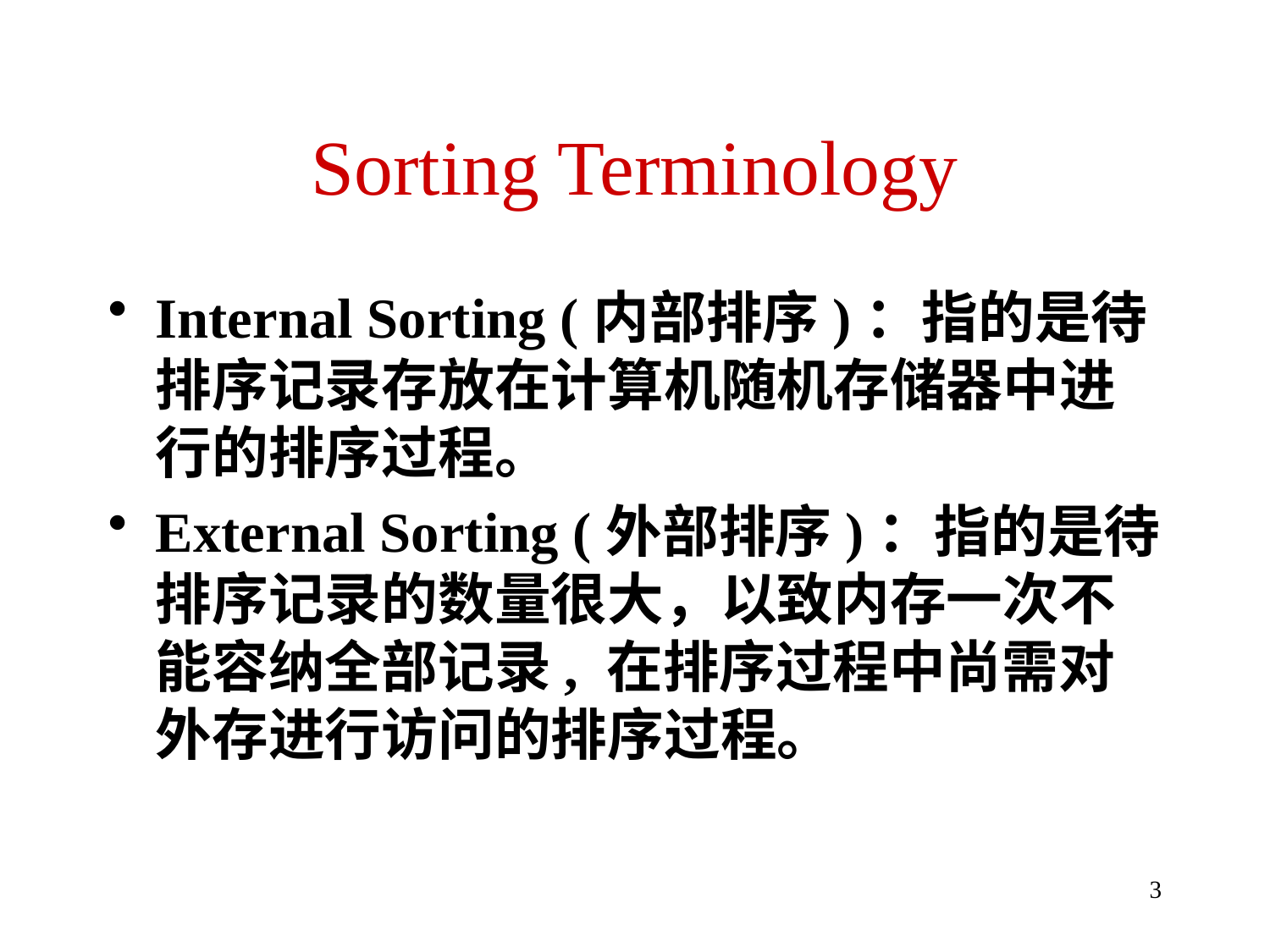

# Sorting Terminology
Internal Sorting (内部排序)：指的是待排序记录存放在计算机随机存储器中进行的排序过程。
External Sorting (外部排序)：指的是待排序记录的数量很大，以致内存一次不能容纳全部记录, 在排序过程中尚需对外存进行访问的排序过程。

3